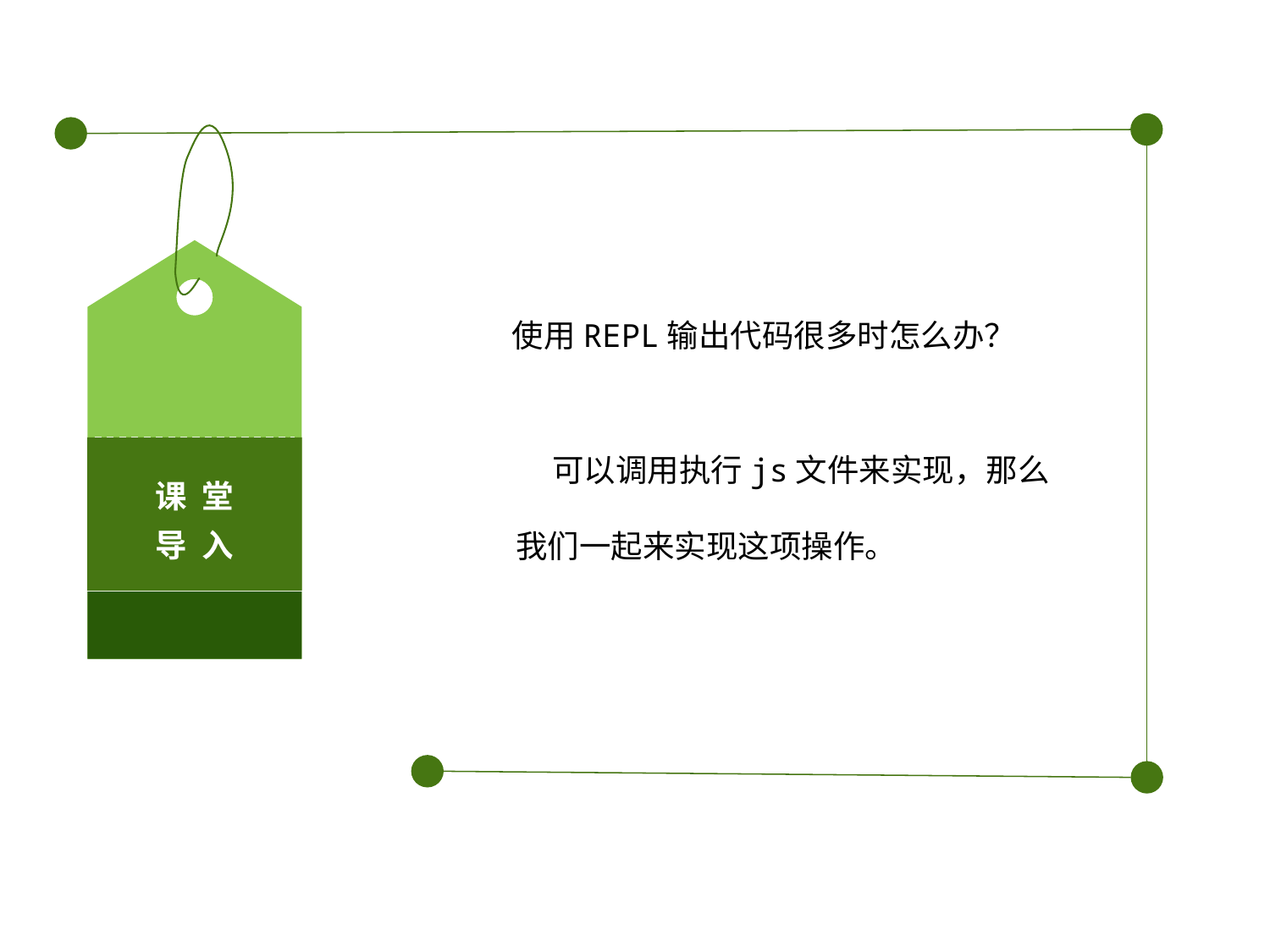

课  堂
导  入

使用REPL输出代码很多时怎么办？
    可以调用执行js文件来实现，那么我们一起来实现这项操作。